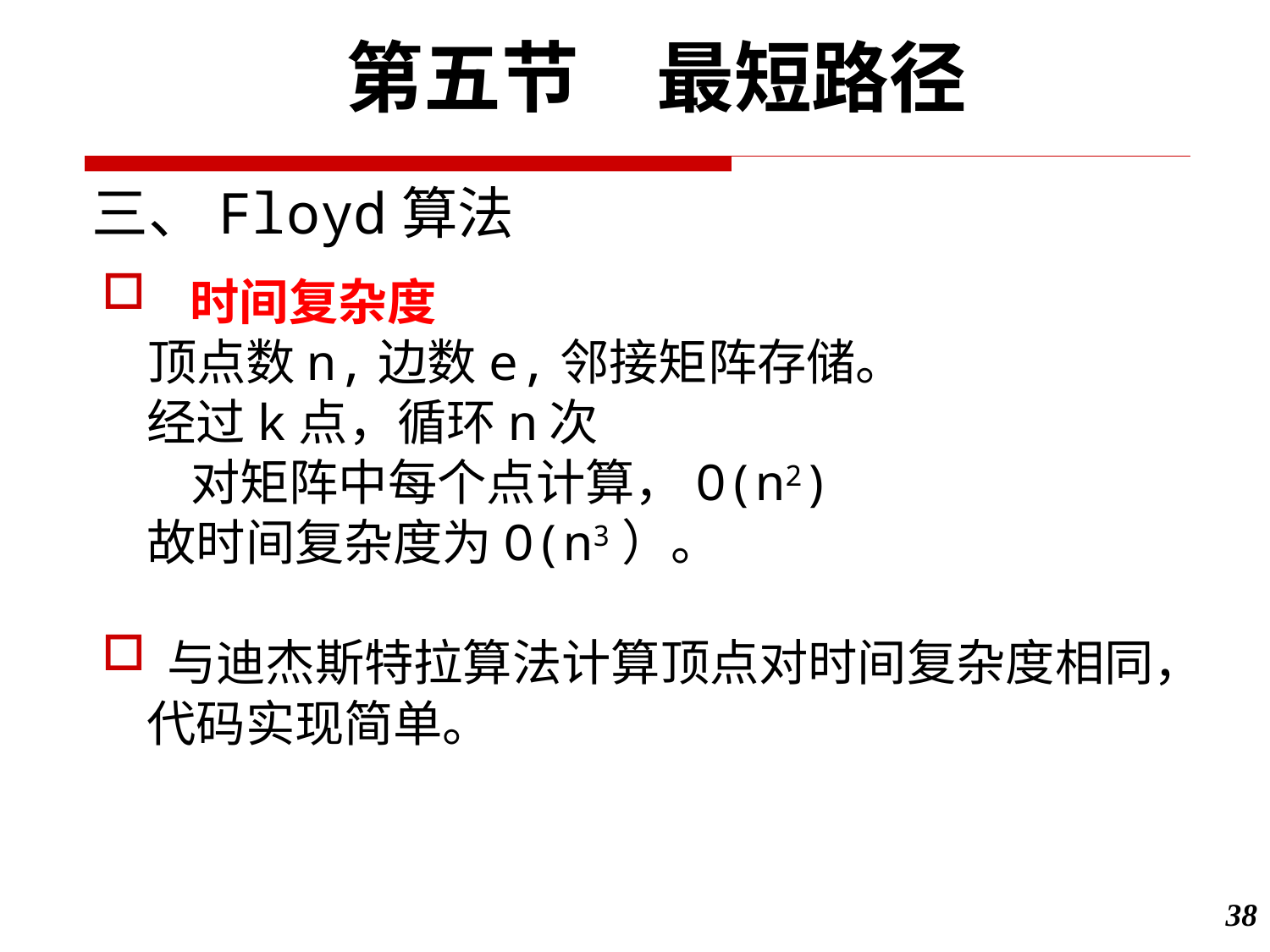

第五节　最短路径
# 三、Floyd算法
 时间复杂度
   顶点数n,边数e,邻接矩阵存储。
   经过k点，循环n次
       对矩阵中每个点计算，O(n2)
   故时间复杂度为O(n3）。

与迪杰斯特拉算法计算顶点对时间复杂度相同，
   代码实现简单。

38